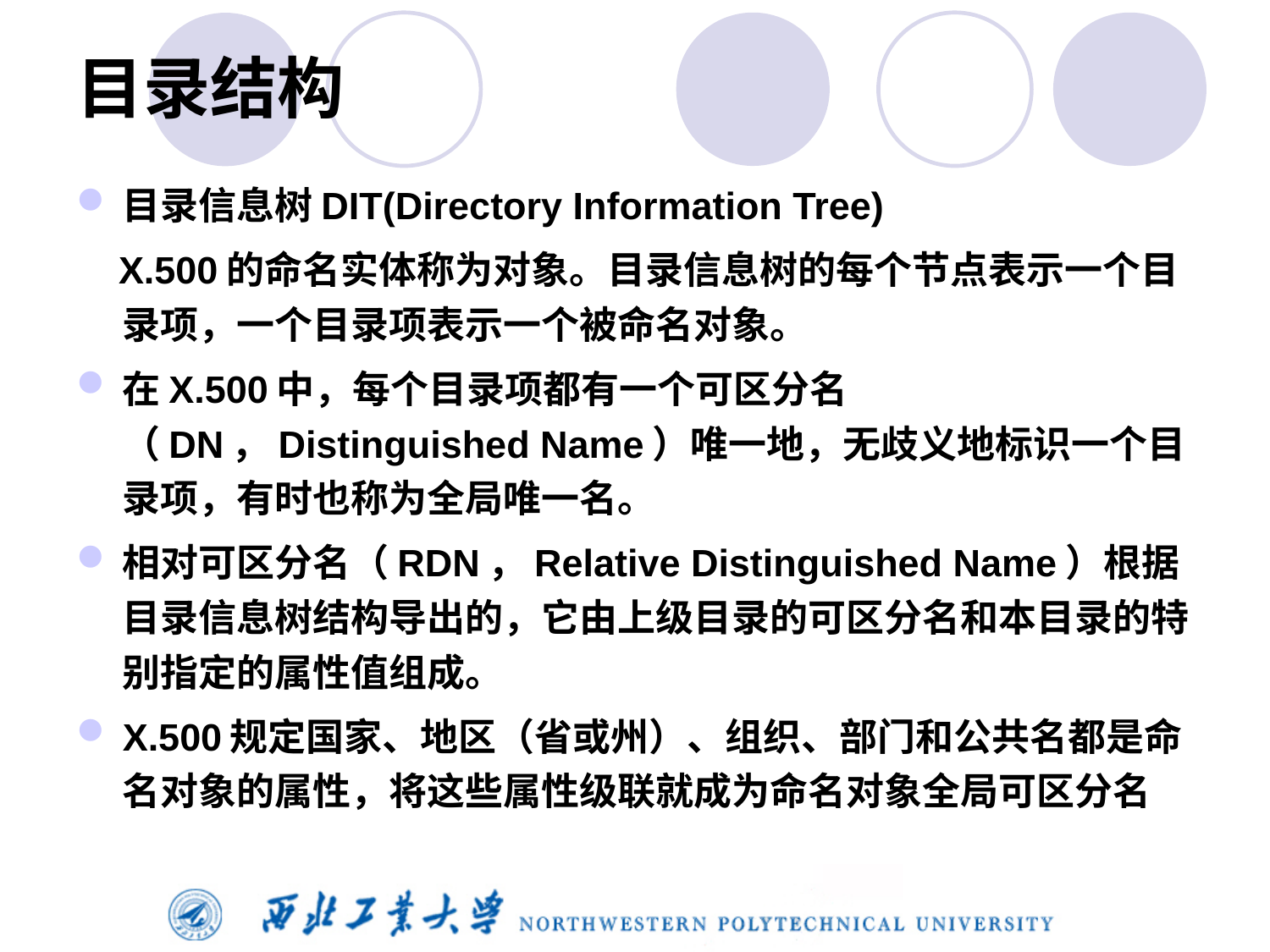

# 目录结构
目录信息树DIT(Directory Information Tree)
    X.500的命名实体称为对象。目录信息树的每个节点表示一个目录项，一个目录项表示一个被命名对象。
在X.500中，每个目录项都有一个可区分名（DN，Distinguished Name）唯一地，无歧义地标识一个目录项，有时也称为全局唯一名。
相对可区分名（RDN，Relative Distinguished Name）根据目录信息树结构导出的，它由上级目录的可区分名和本目录的特别指定的属性值组成。
X.500规定国家、地区（省或州）、组织、部门和公共名都是命名对象的属性，将这些属性级联就成为命名对象全局可区分名